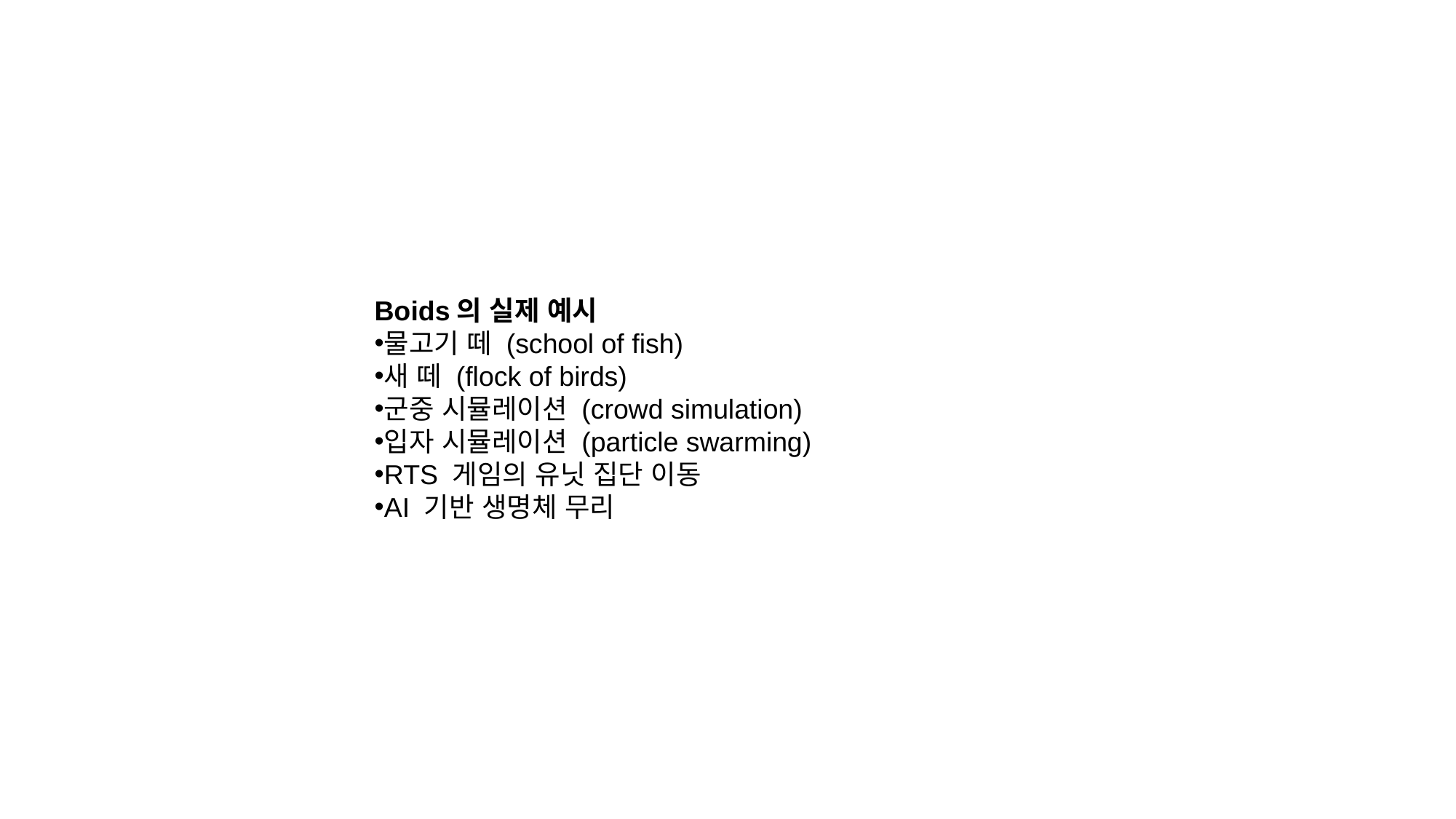

Boids의 실제 예시
물고기 떼 (school of fish)
새 떼 (flock of birds)
군중 시뮬레이션 (crowd simulation)
입자 시뮬레이션 (particle swarming)
RTS 게임의 유닛 집단 이동
AI 기반 생명체 무리